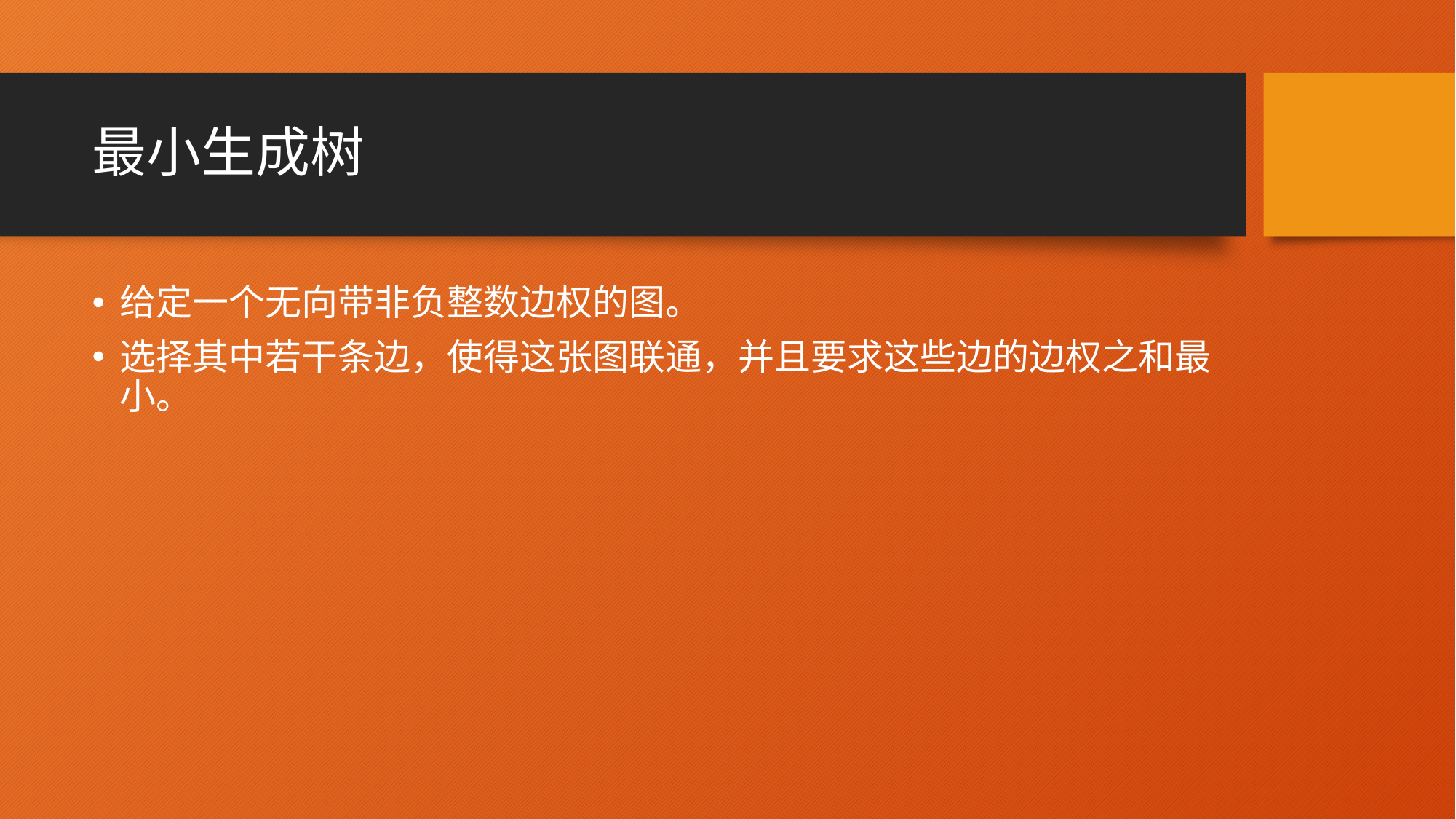

# 最小生成树
给定一个无向带非负整数边权的图。
选择其中若干条边，使得这张图联通，并且要求这些边的边权之和最小。